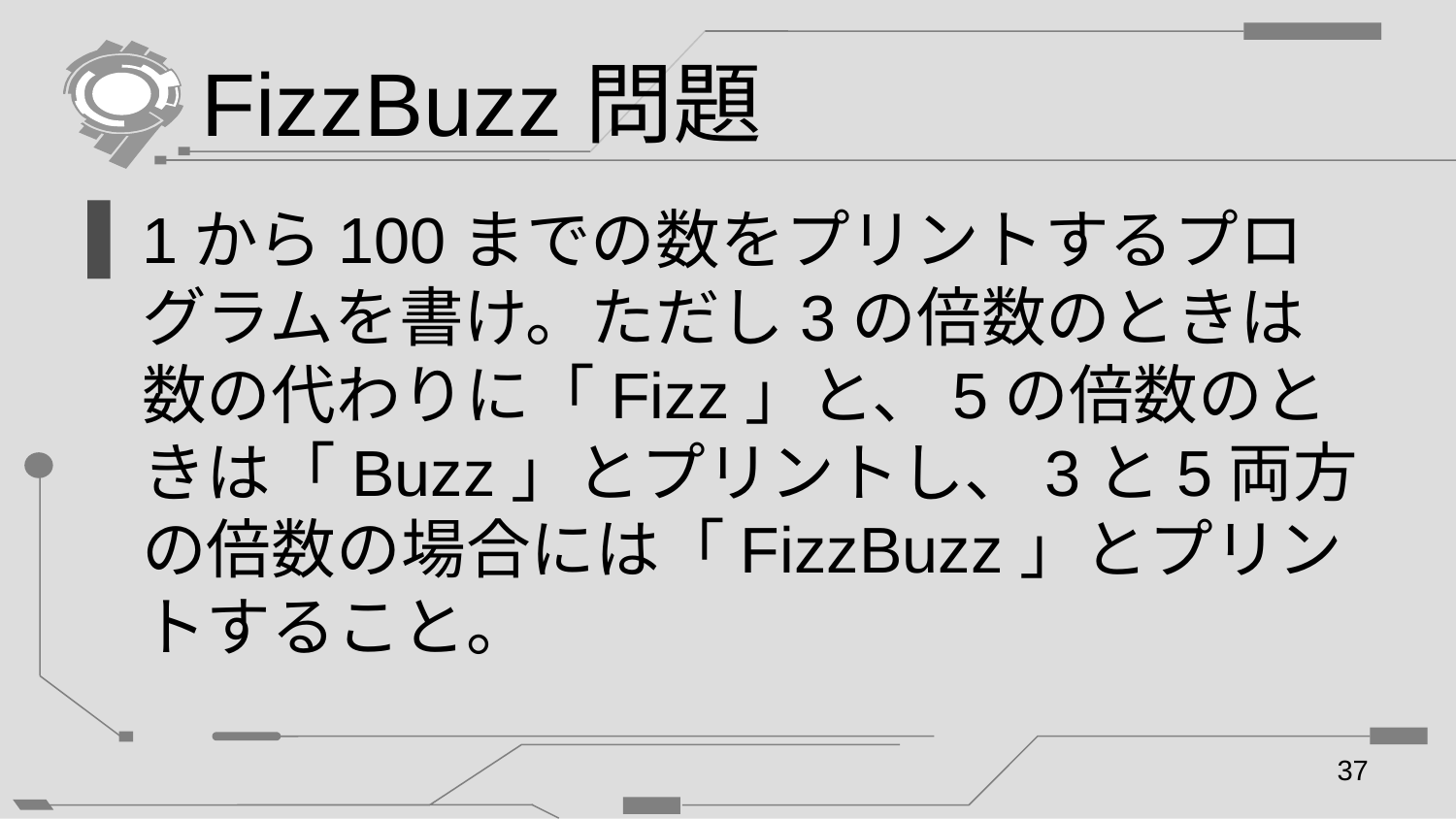

# FizzBuzz問題
1から100までの数をプリントするプログラムを書け。ただし3の倍数のときは数の代わりに「Fizz」と、5の倍数のときは「Buzz」とプリントし、3と5両方の倍数の場合には「FizzBuzz」とプリントすること。
37